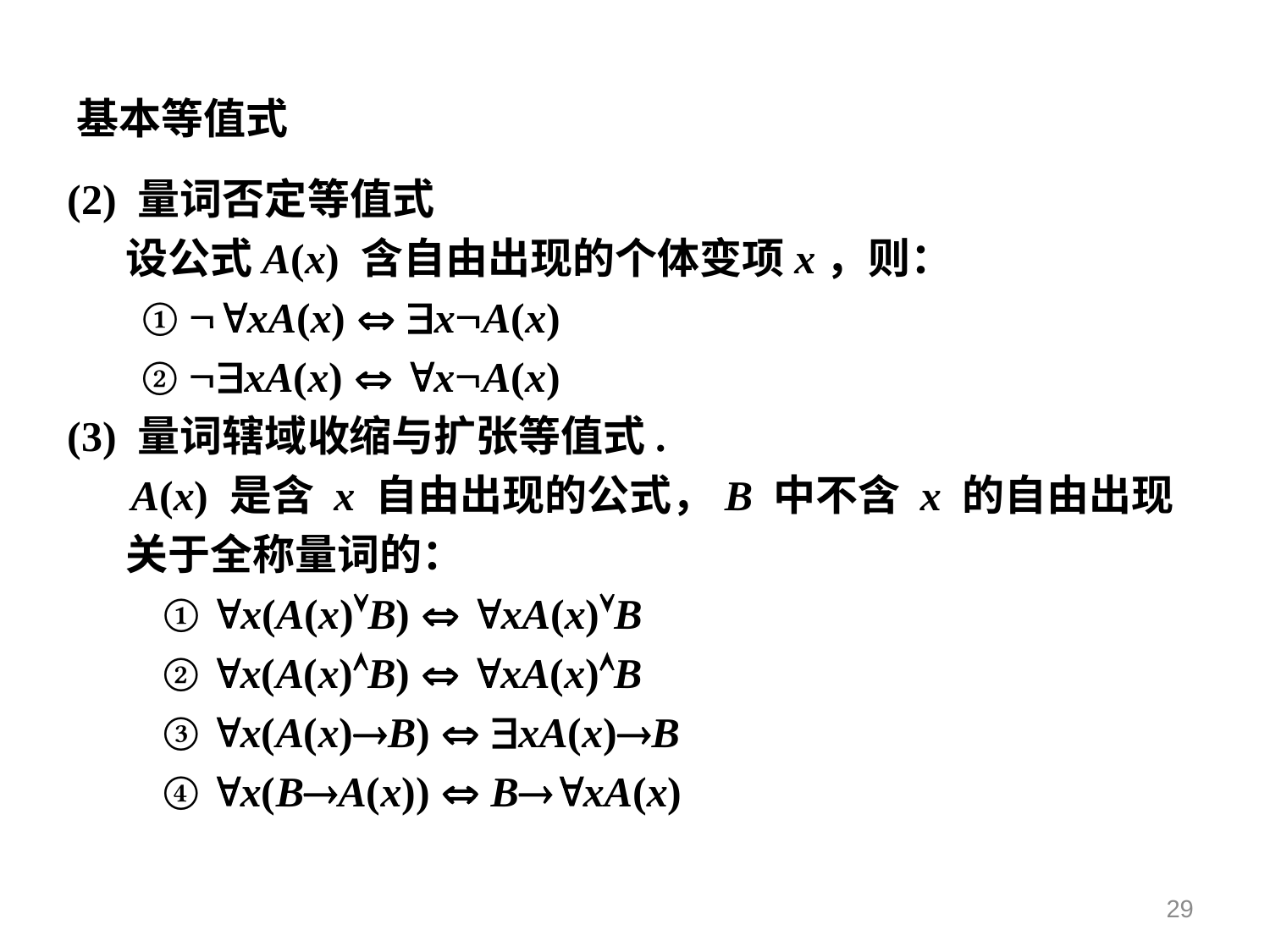

# 基本等值式
(2) 量词否定等值式
     设公式A(x) 含自由出现的个体变项x，则：
       ① ¬∀xA(x) ⇔ ∃x¬A(x)
       ② ¬∃xA(x) ⇔ ∀x¬A(x)
(3) 量词辖域收缩与扩张等值式.
      A(x) 是含 x 自由出现的公式，B 中不含 x 的自由出现
     关于全称量词的：
         ① ∀x(A(x)∨B) ⇔ ∀xA(x)∨B
         ② ∀x(A(x)∧B) ⇔ ∀xA(x)∧B
         ③ ∀x(A(x)→B) ⇔ ∃xA(x)→B
         ④ ∀x(B→A(x)) ⇔ B→∀xA(x)
29